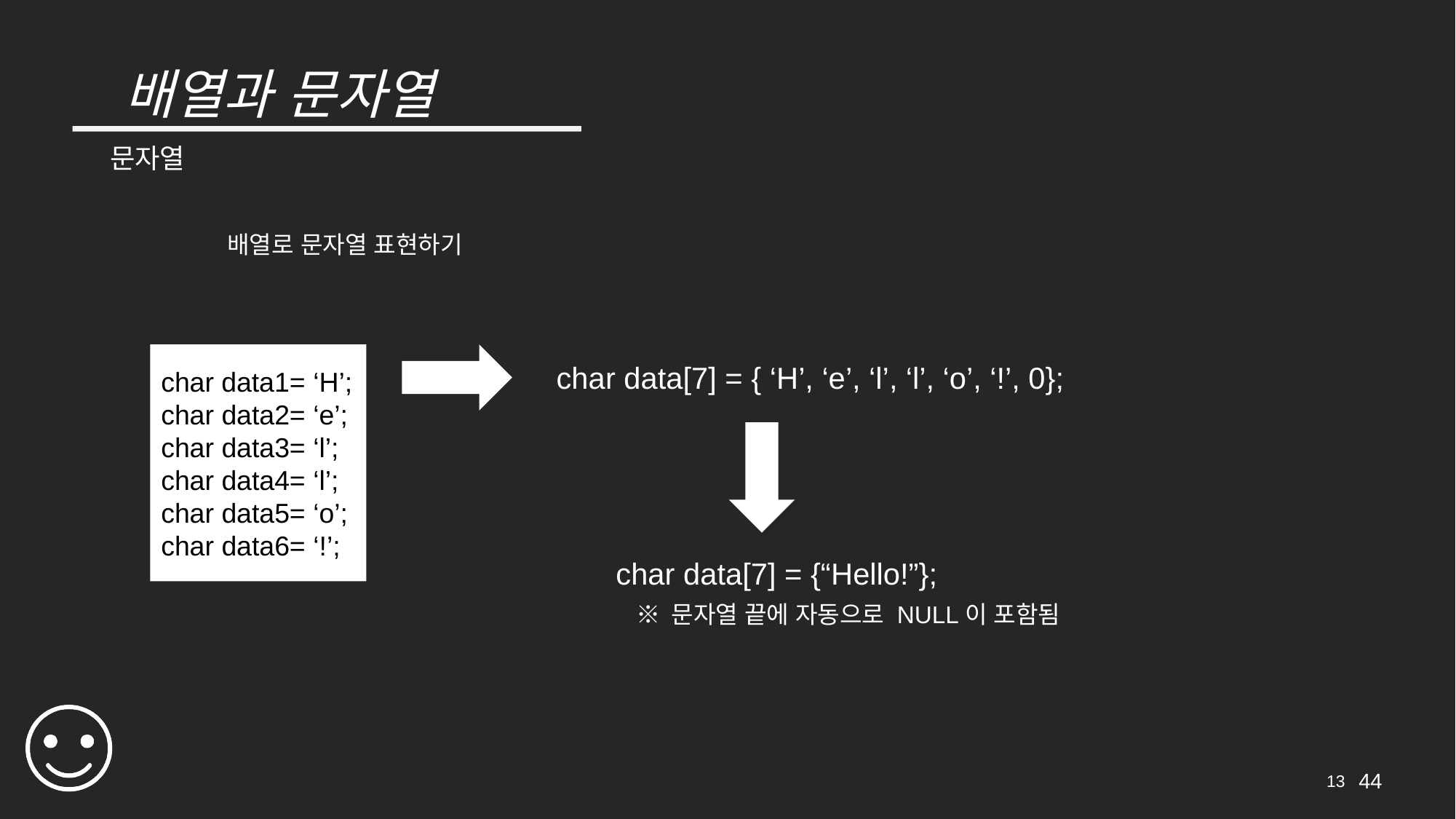

# 배열과 문자열

문자열
배열로 문자열 표현하기
char data1= ‘H’;
char data2= ‘e’;
char data3= ‘l’;
char data4= ‘l’;
char data5= ‘o’;
char data6= ‘!’;

char data[7] = { ‘H’, ‘e’, ‘l’, ‘l’, ‘o’, ‘!’, 0};

char data[7] = {“Hello!”};
※ 문자열 끝에 자동으로 NULL이 포함됨
13